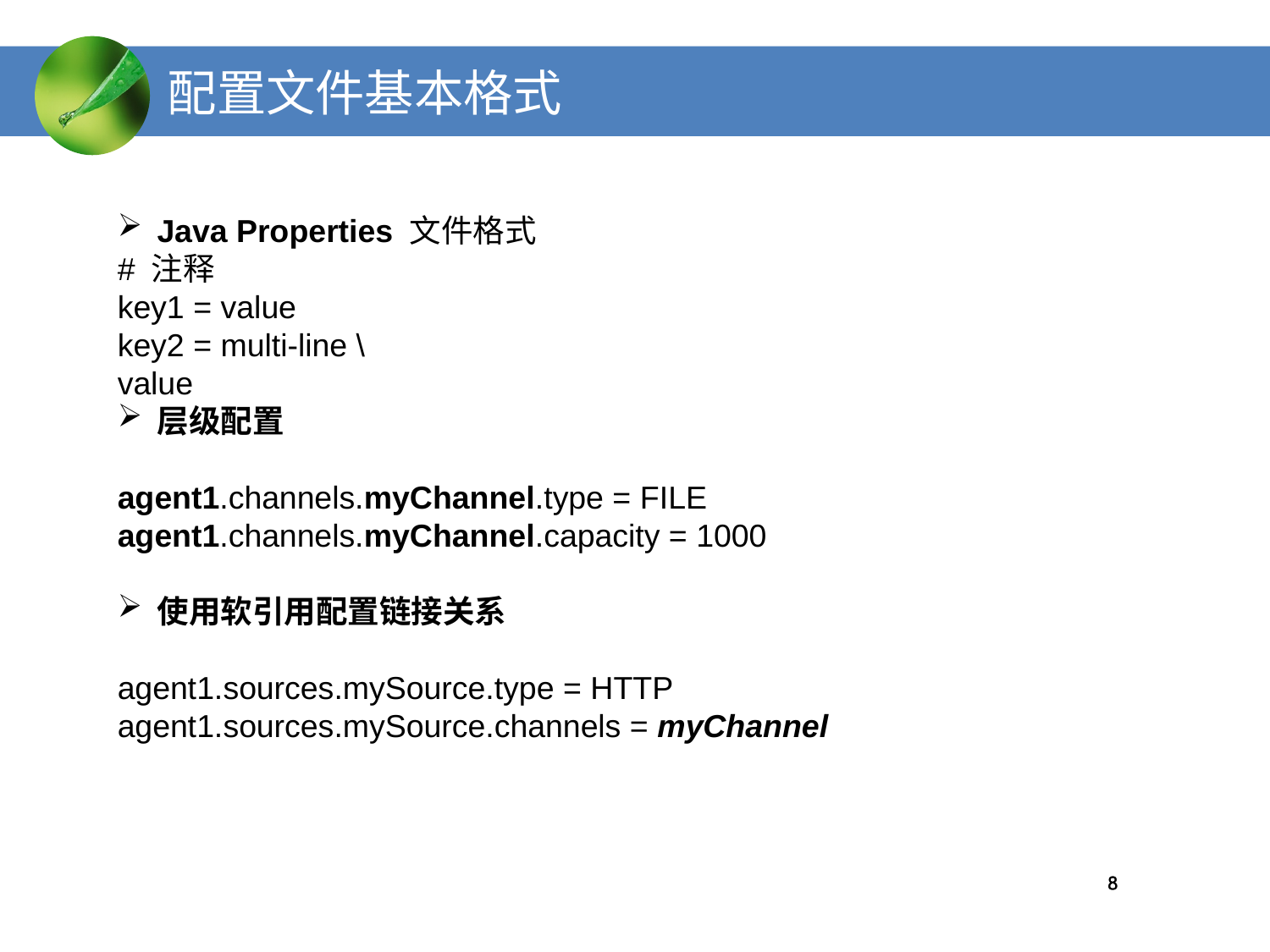

# 配置文件基本格式

Java Properties 文件格式
# 注释
key1 = value
key2 = multi-line \
value
层级配置

agent1.channels.myChannel.type = FILE
agent1.channels.myChannel.capacity = 1000

使用软引用配置链接关系

agent1.sources.mySource.type = HTTP
agent1.sources.mySource.channels = myChannel